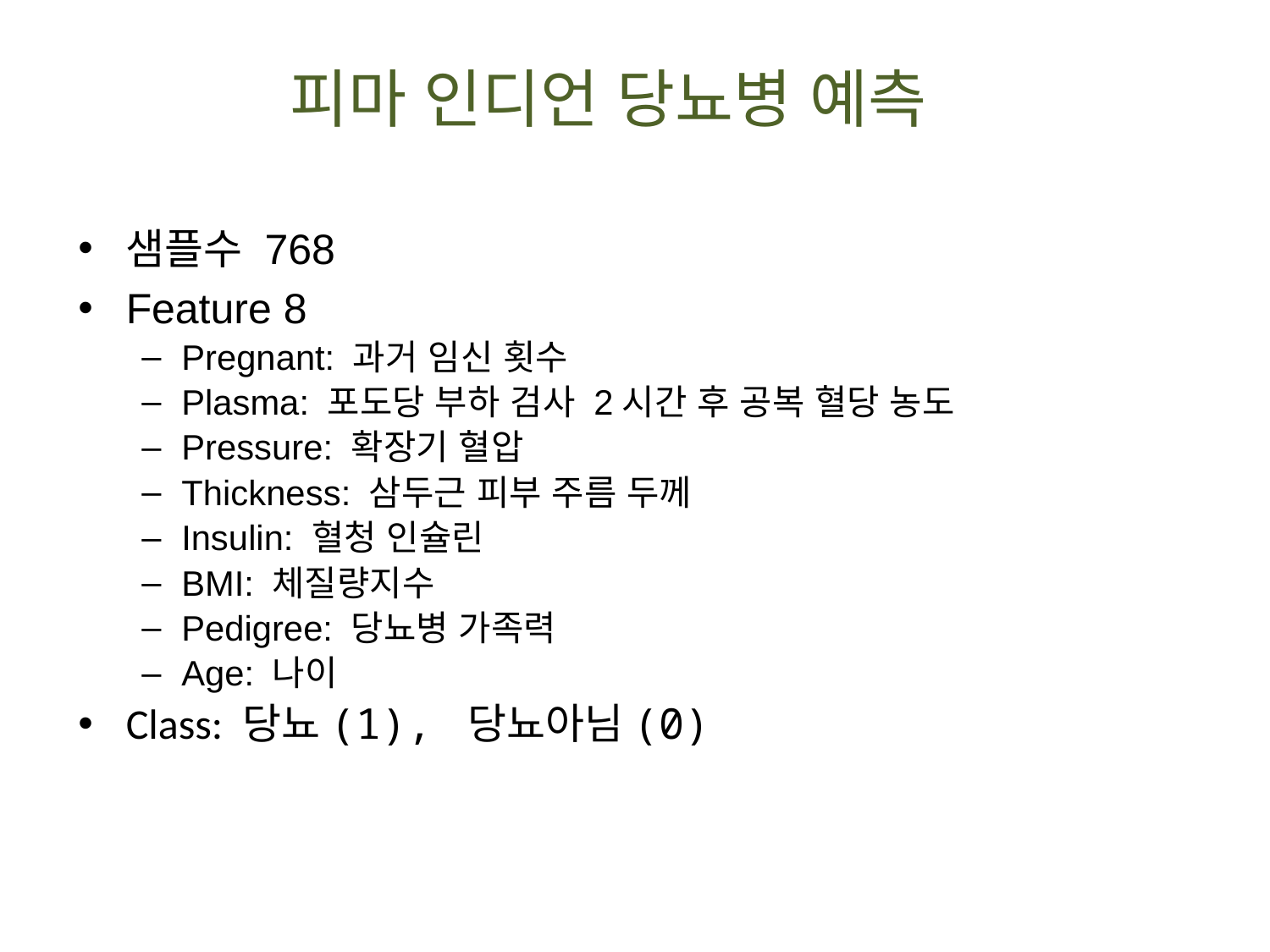

피마 인디언 당뇨병 예측
샘플수 768
Feature 8
Pregnant: 과거 임신 횟수
Plasma: 포도당 부하 검사 2시간 후 공복 혈당 농도
Pressure: 확장기 혈압
Thickness: 삼두근 피부 주름 두께
Insulin: 혈청 인슐린
BMI: 체질량지수
Pedigree: 당뇨병 가족력
Age: 나이
Class: 당뇨(1), 당뇨아님(0)